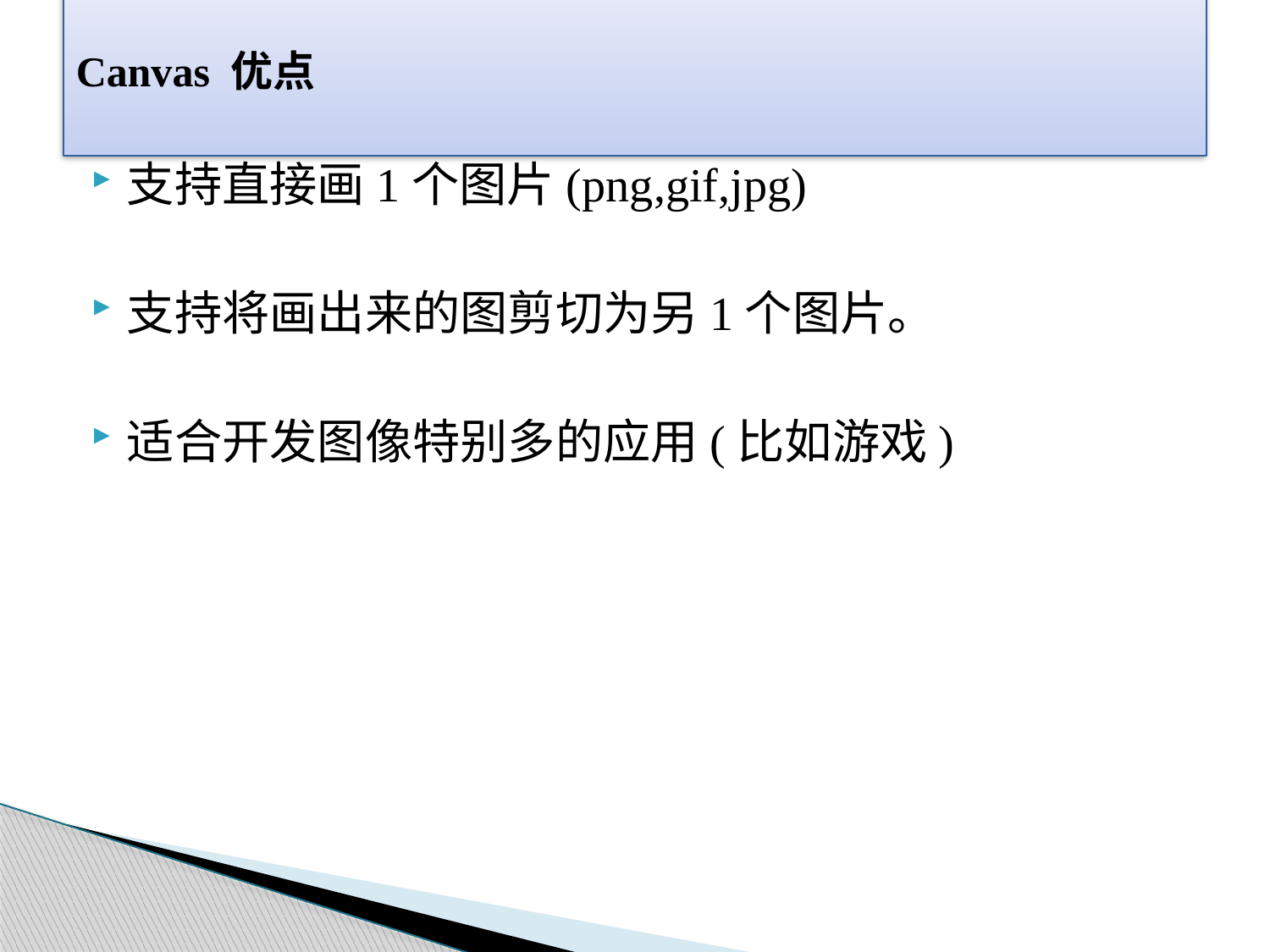

# Canvas 优点
支持直接画1个图片(png,gif,jpg)

支持将画出来的图剪切为另1个图片。

适合开发图像特别多的应用(比如游戏)